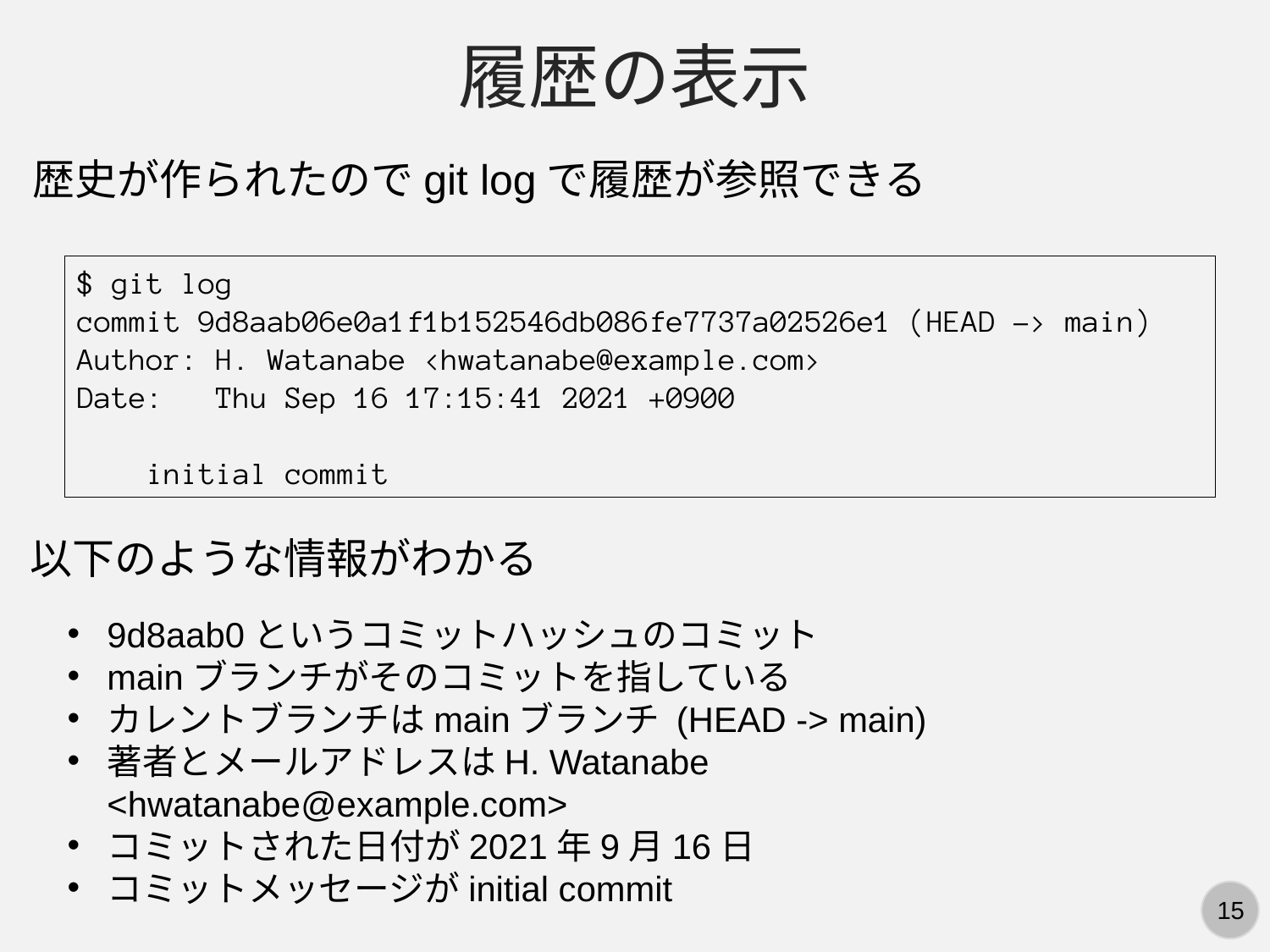

履歴の表示
歴史が作られたのでgit logで履歴が参照できる
$ git log
commit 9d8aab06e0a1f1b152546db086fe7737a02526e1 (HEAD -> main)
Author: H. Watanabe <hwatanabe@example.com>
Date:   Thu Sep 16 17:15:41 2021 +0900

    initial commit
以下のような情報がわかる
9d8aab0というコミットハッシュのコミット
mainブランチがそのコミットを指している
カレントブランチはmainブランチ (HEAD -> main)
著者とメールアドレスはH. Watanabe <hwatanabe@example.com>
コミットされた日付が2021年9月16日
コミットメッセージがinitial commit